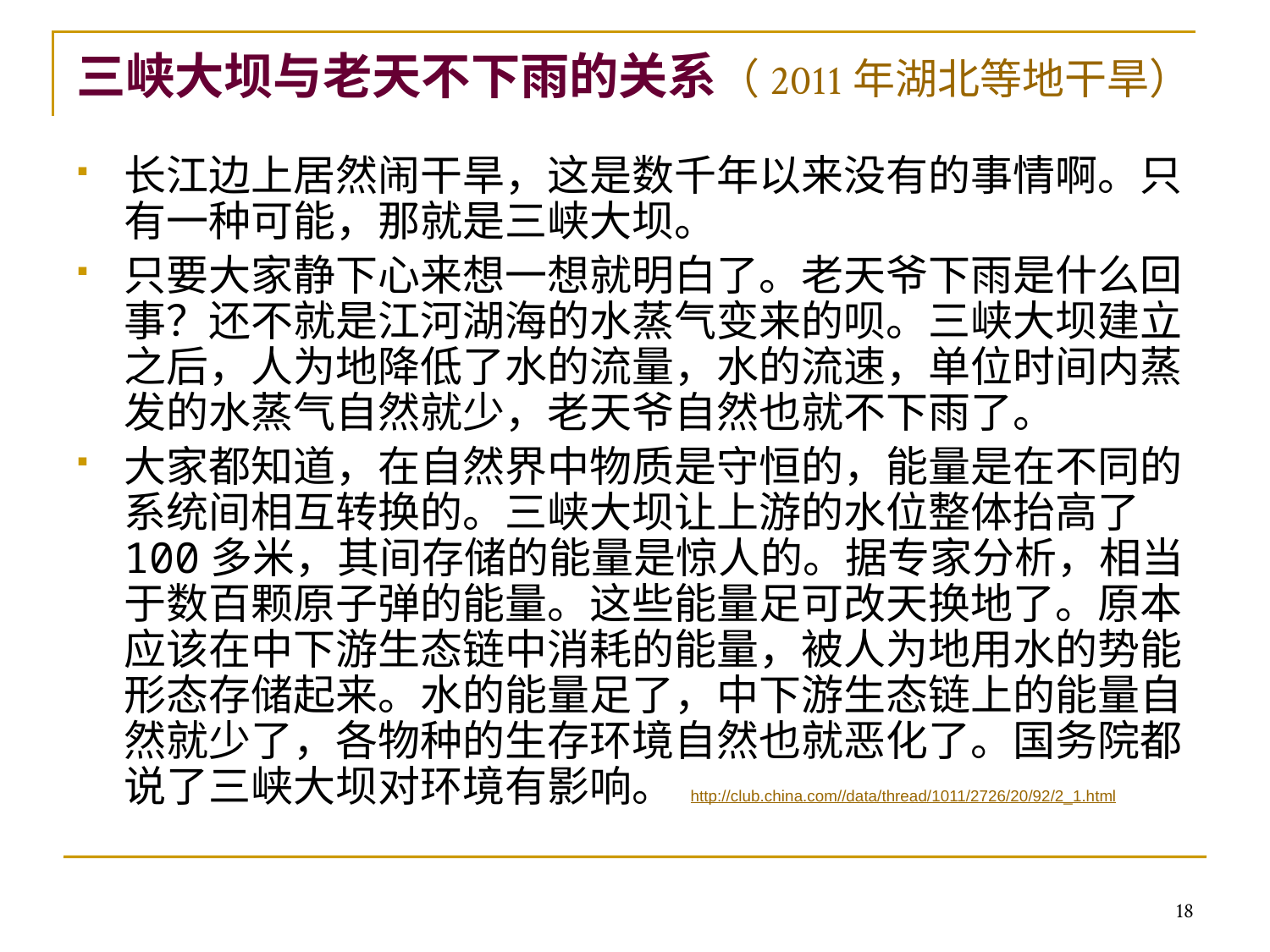

# 三峡大坝与老天不下雨的关系（2011年湖北等地干旱）
长江边上居然闹干旱，这是数千年以来没有的事情啊。只有一种可能，那就是三峡大坝。
只要大家静下心来想一想就明白了。老天爷下雨是什么回事？还不就是江河湖海的水蒸气变来的呗。三峡大坝建立之后，人为地降低了水的流量，水的流速，单位时间内蒸发的水蒸气自然就少，老天爷自然也就不下雨了。
大家都知道，在自然界中物质是守恒的，能量是在不同的系统间相互转换的。三峡大坝让上游的水位整体抬高了100多米，其间存储的能量是惊人的。据专家分析，相当于数百颗原子弹的能量。这些能量足可改天换地了。原本应该在中下游生态链中消耗的能量，被人为地用水的势能形态存储起来。水的能量足了，中下游生态链上的能量自然就少了，各物种的生存环境自然也就恶化了。国务院都说了三峡大坝对环境有影响。 http://club.china.com//data/thread/1011/2726/20/92/2_1.html
18